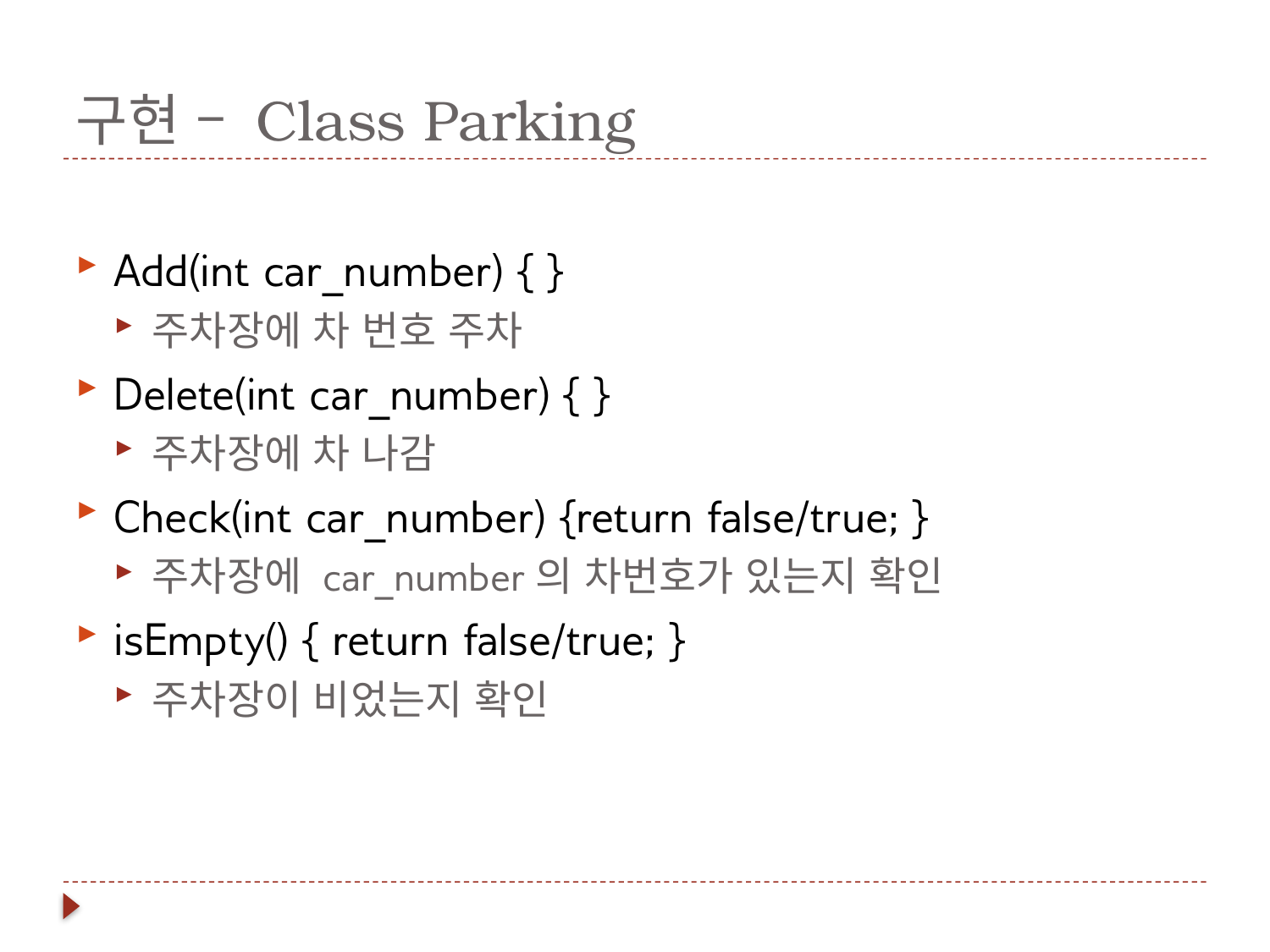

# 구현 – Class Parking

Add(int car_number) { }
주차장에 차 번호 주차
Delete(int car_number) { }
주차장에 차 나감
Check(int car_number) {return false/true; }
주차장에 car_number의 차번호가 있는지 확인
isEmpty() { return false/true; }
주차장이 비었는지 확인